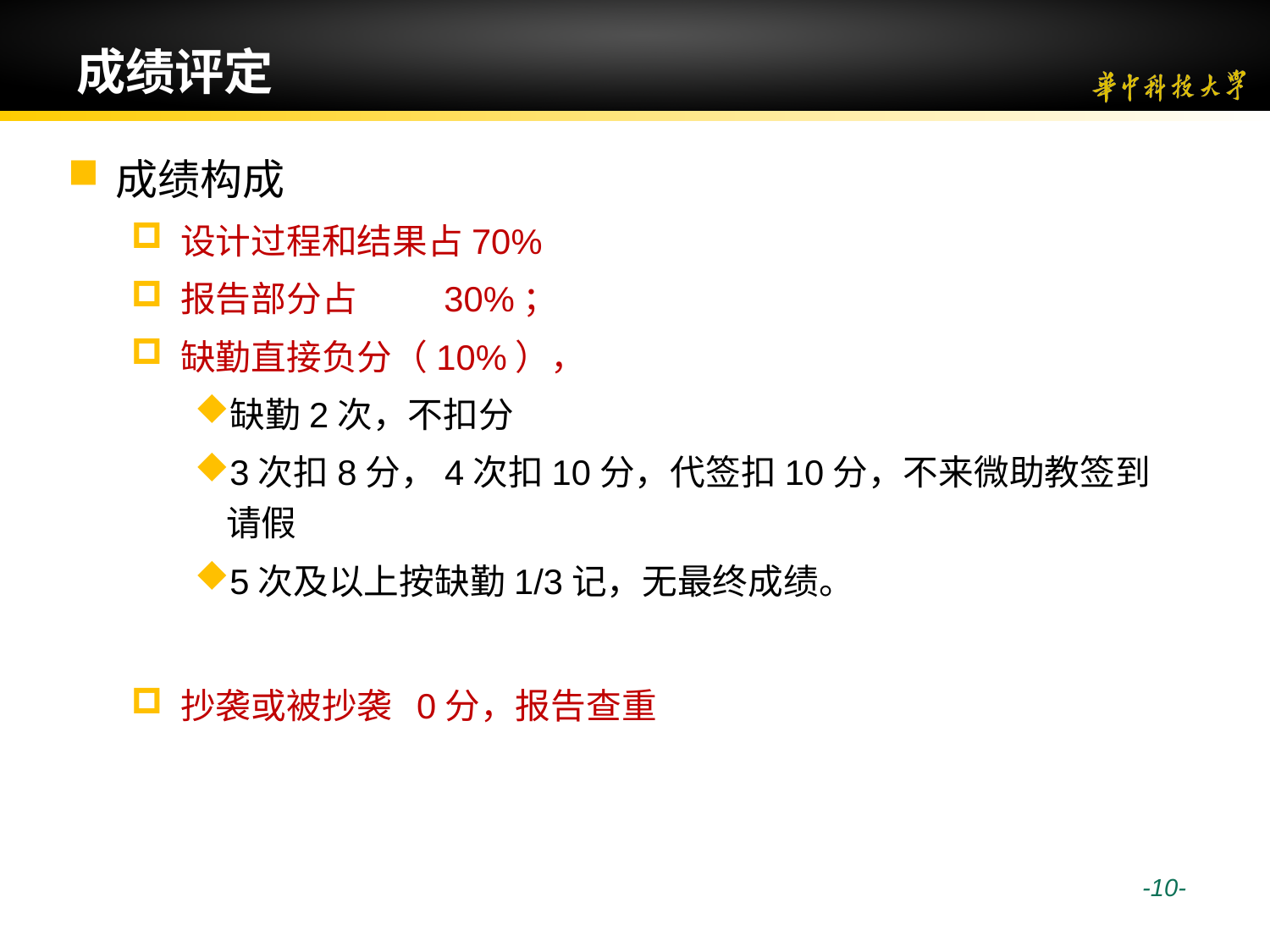

# 成绩评定
成绩构成
设计过程和结果占70%
报告部分占          30%；
缺勤直接负分（10%），
缺勤2次，不扣分
3次扣8分，4次扣10分，代签扣10分，不来微助教签到请假
5次及以上按缺勤1/3记，无最终成绩。

抄袭或被抄袭  0分，报告查重

缺勤1/3记，无最终成绩。

 -10-